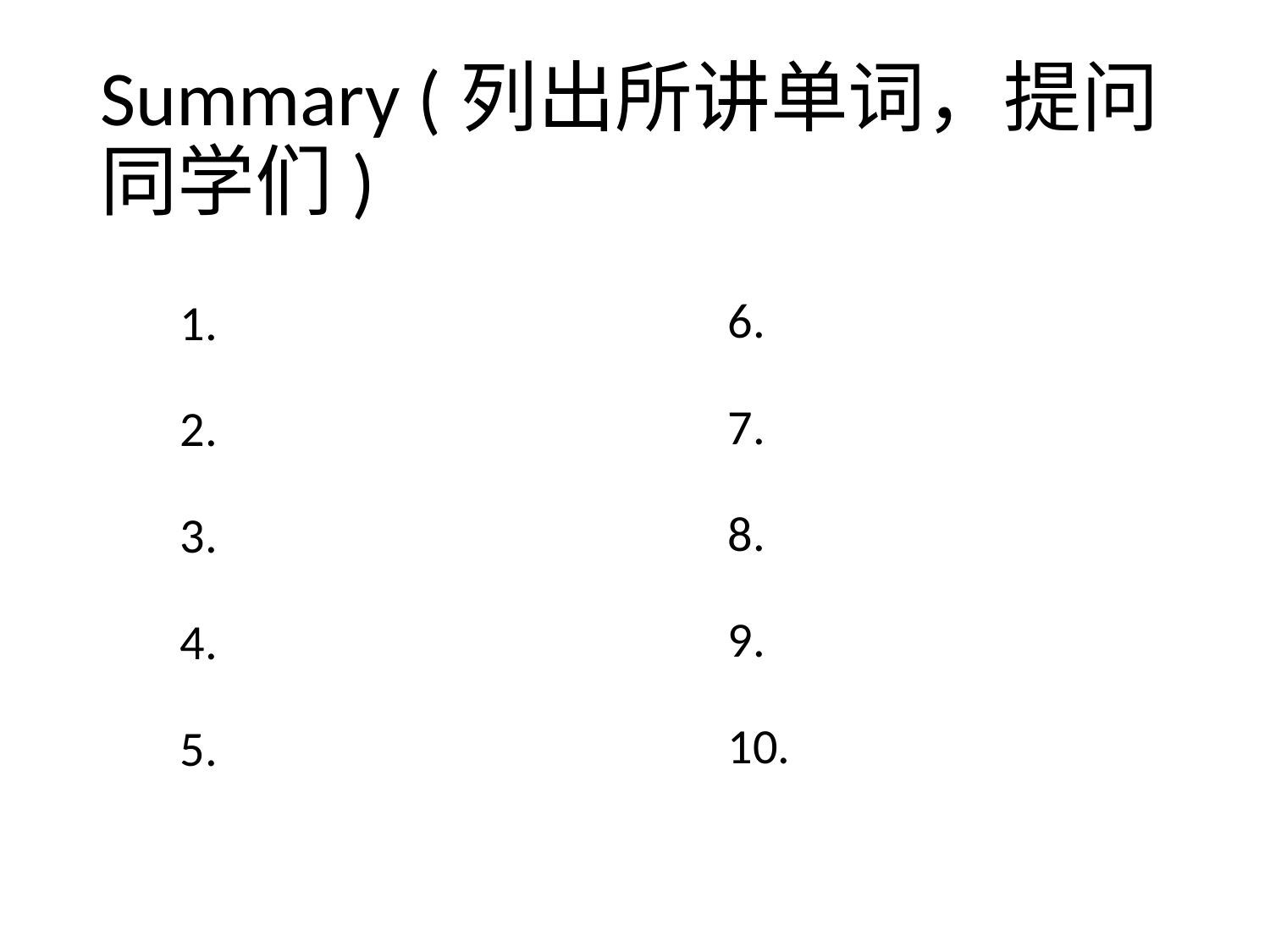

# Summary (列出所讲单词，提问同学们)
6.
7.
8.
9.
10.
1.
2.
3.
4.
5.